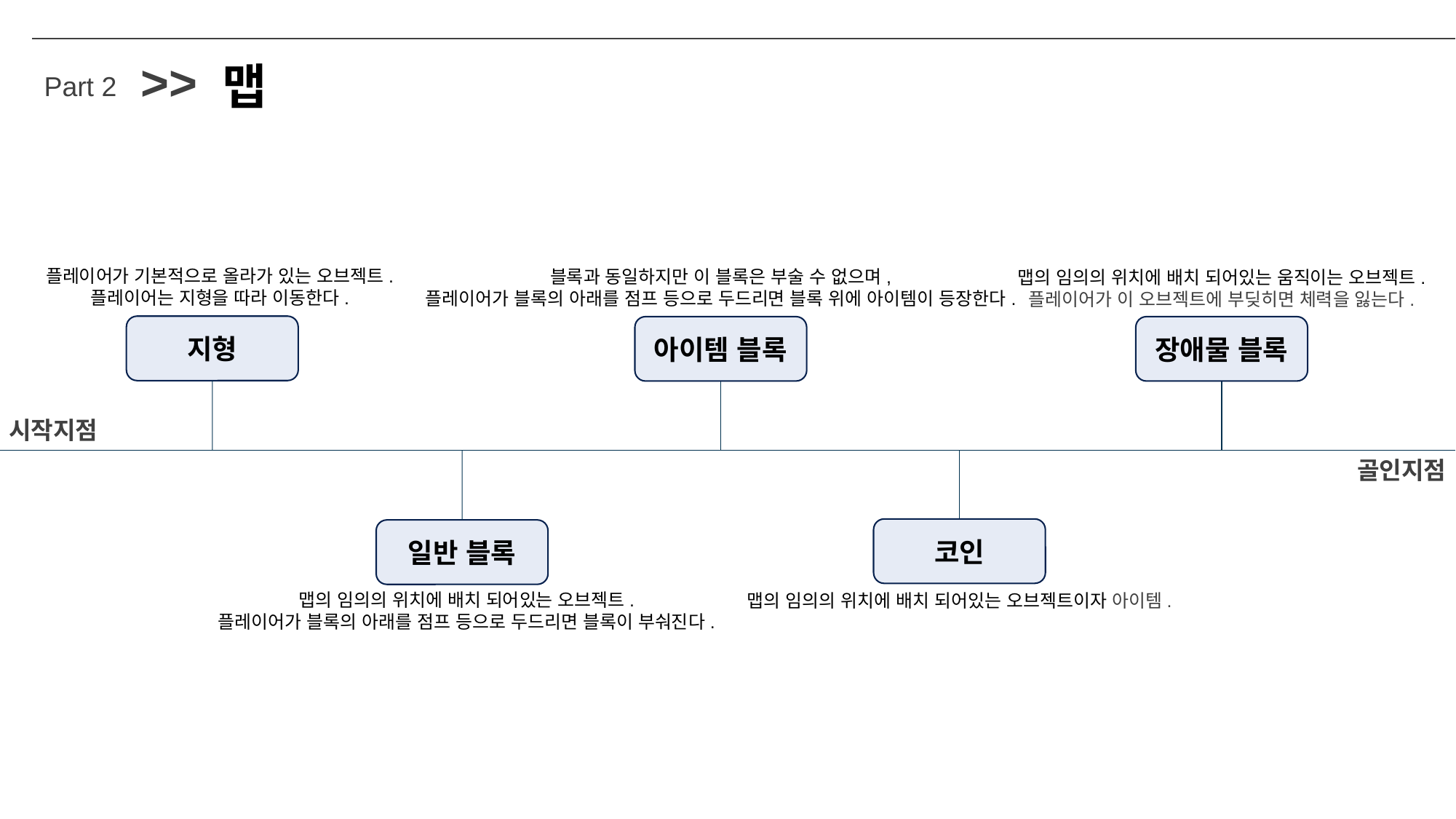

>>
맵
Part 2
플레이어가 기본적으로 올라가 있는 오브젝트.
플레이어는 지형을 따라 이동한다.
블록과 동일하지만 이 블록은 부술 수 없으며,
플레이어가 블록의 아래를 점프 등으로 두드리면 블록 위에 아이템이 등장한다.
맵의 임의의 위치에 배치 되어있는 움직이는 오브젝트.
플레이어가 이 오브젝트에 부딪히면 체력을 잃는다.
지형
아이템 블록
장애물 블록
시작지점
골인지점
코인
일반 블록
맵의 임의의 위치에 배치 되어있는 오브젝트.
플레이어가 블록의 아래를 점프 등으로 두드리면 블록이 부숴진다.
맵의 임의의 위치에 배치 되어있는 오브젝트이자 아이템.